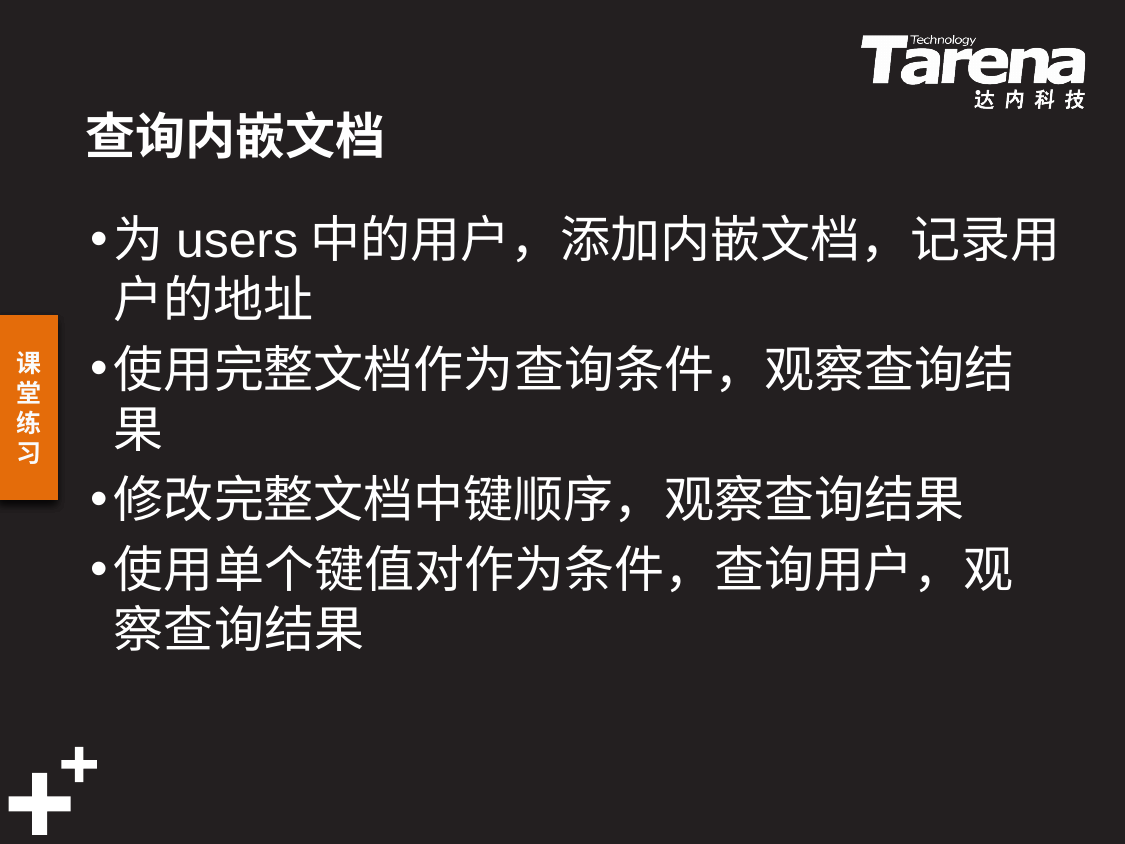

# 查询内嵌文档
为users中的用户，添加内嵌文档，记录用户的地址
使用完整文档作为查询条件，观察查询结果
修改完整文档中键顺序，观察查询结果
使用单个键值对作为条件，查询用户，观察查询结果